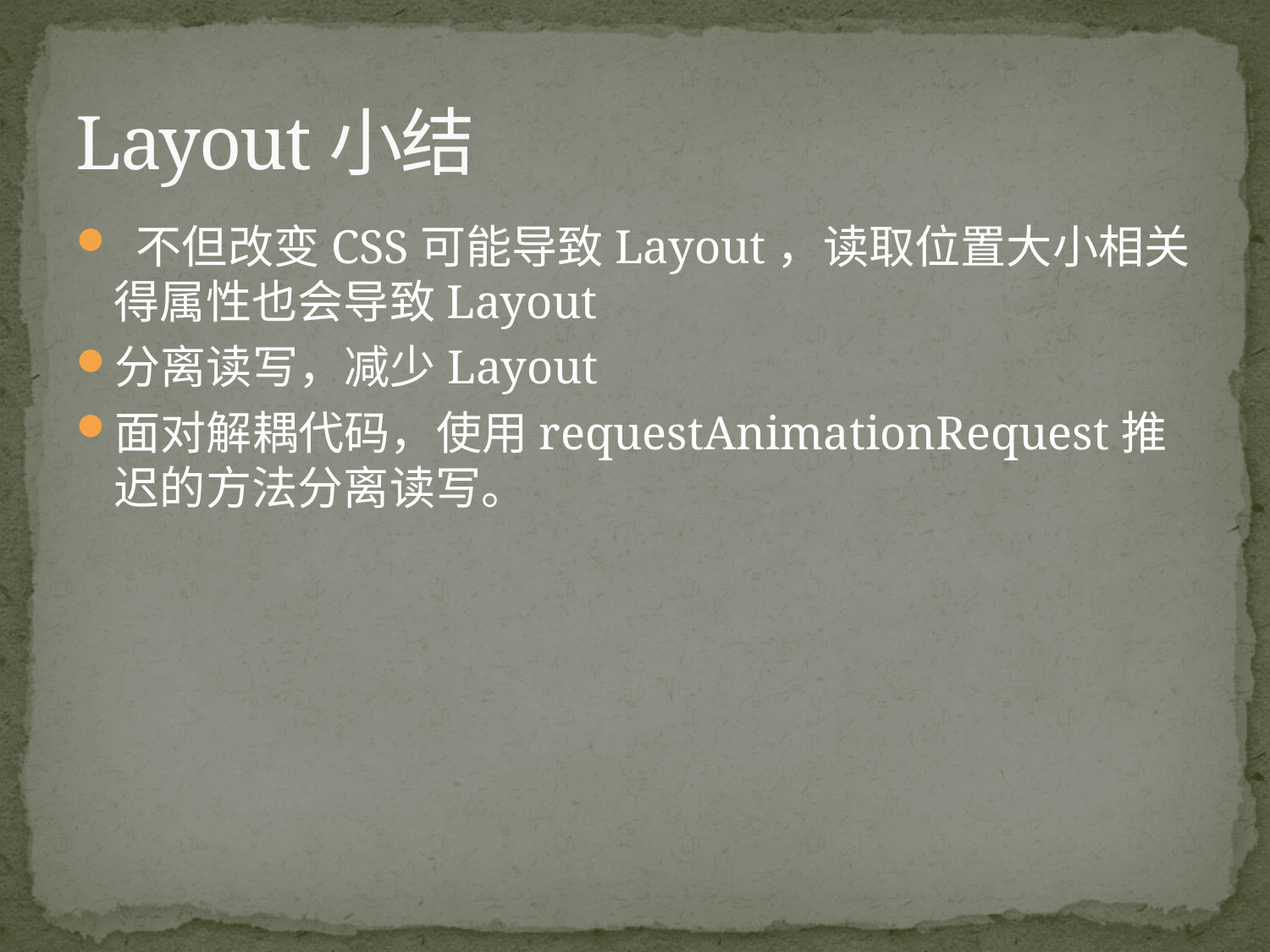

# Layout小结
 不但改变CSS可能导致Layout，读取位置大小相关得属性也会导致Layout
分离读写，减少Layout
面对解耦代码，使用requestAnimationRequest推迟的方法分离读写。